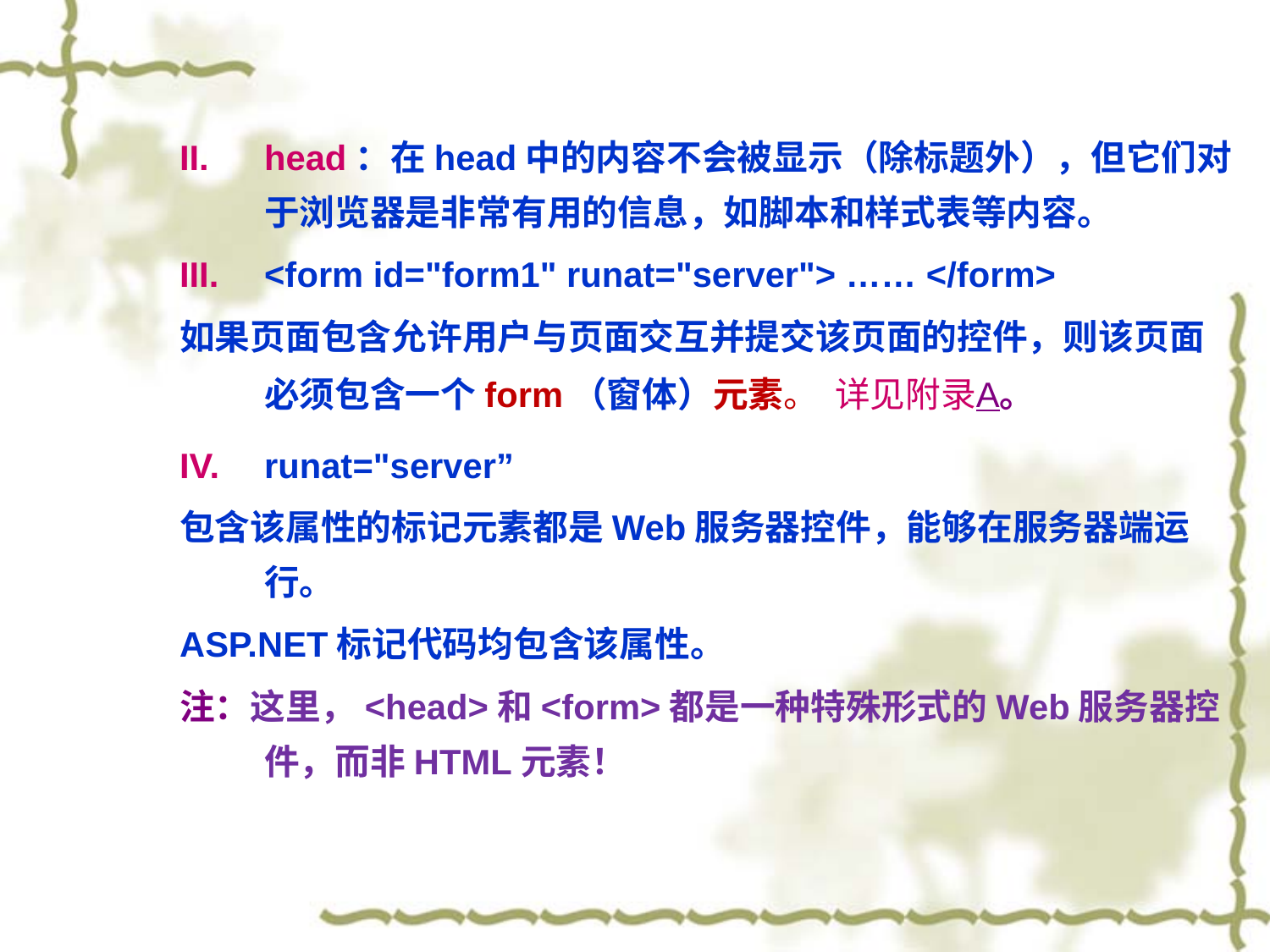

head：在head中的内容不会被显示（除标题外），但它们对于浏览器是非常有用的信息，如脚本和样式表等内容。
<form id="form1" runat="server"> …… </form>
如果页面包含允许用户与页面交互并提交该页面的控件，则该页面必须包含一个form（窗体）元素。  详见附录A。
runat="server”
包含该属性的标记元素都是Web服务器控件，能够在服务器端运行。
ASP.NET标记代码均包含该属性。
注：这里，<head>和<form>都是一种特殊形式的Web服务器控件，而非HTML元素！